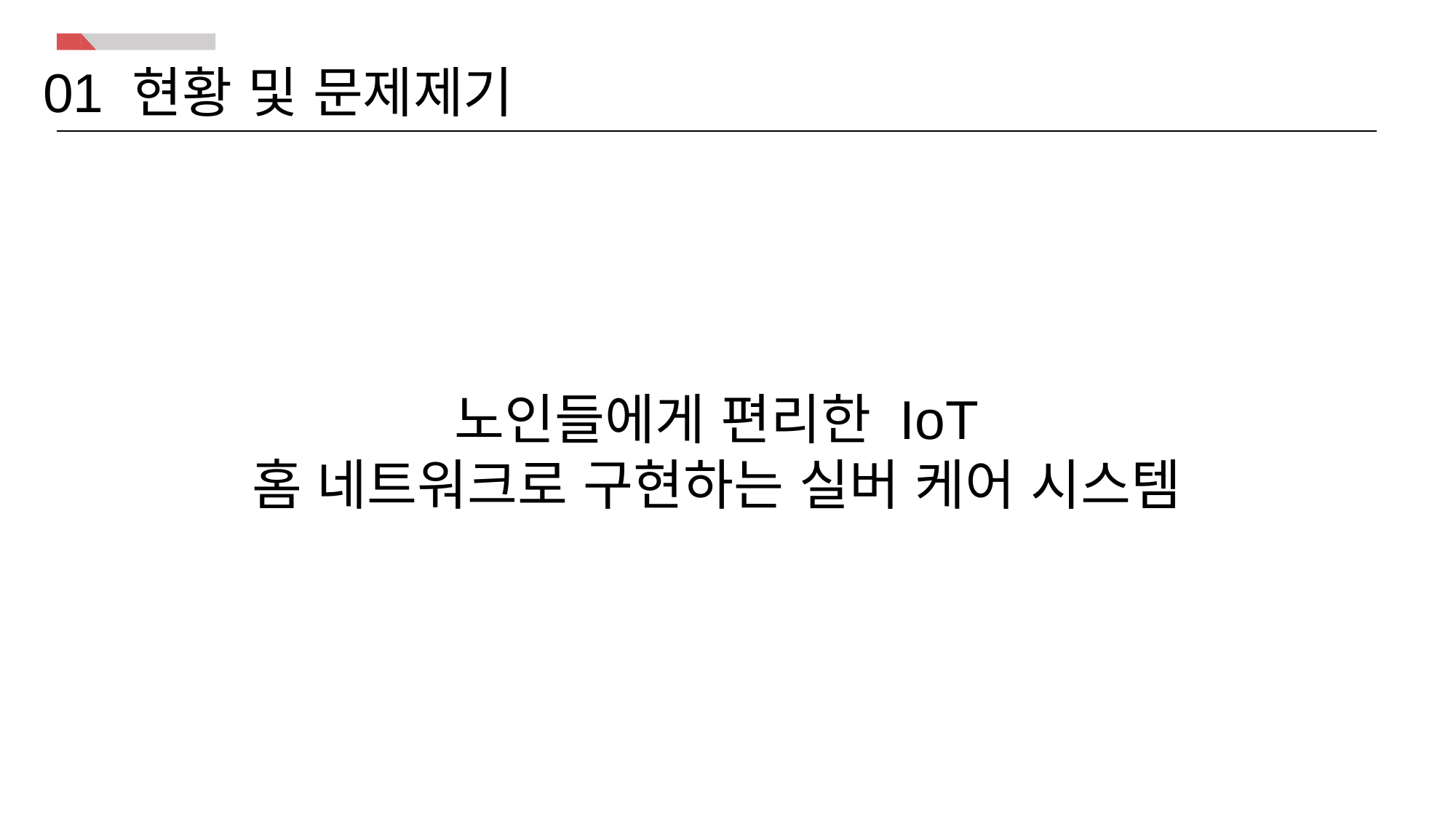

01 현황 및 문제제기
노인들에게 편리한 IoT
홈 네트워크로 구현하는 실버 케어 시스템